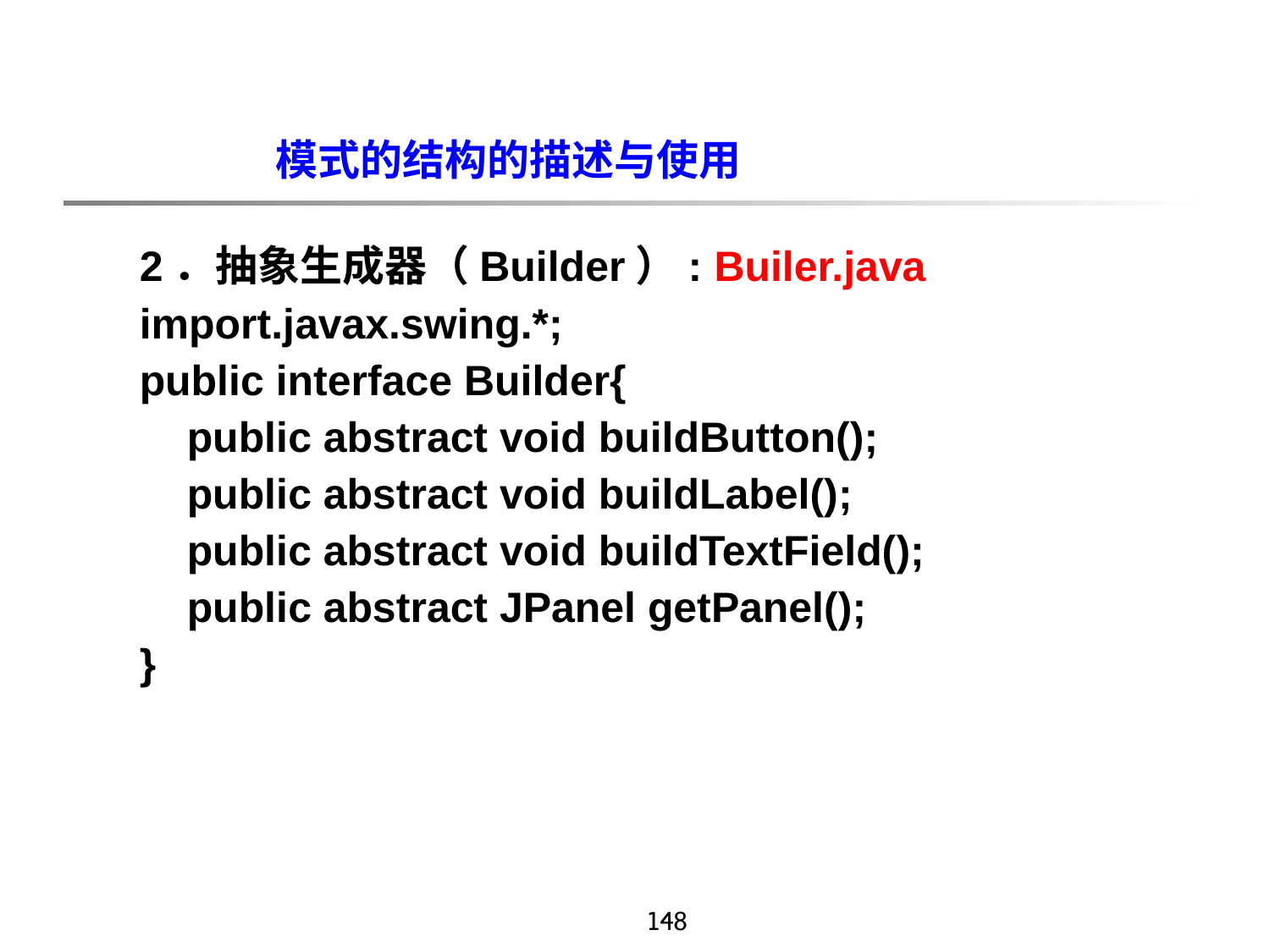

模式的结构的描述与使用

2．抽象生成器（Builder）: Builer.java
import.javax.swing.*;
public interface Builder{
    public abstract void buildButton();
    public abstract void buildLabel();
    public abstract void buildTextField();
    public abstract JPanel getPanel();
}

148